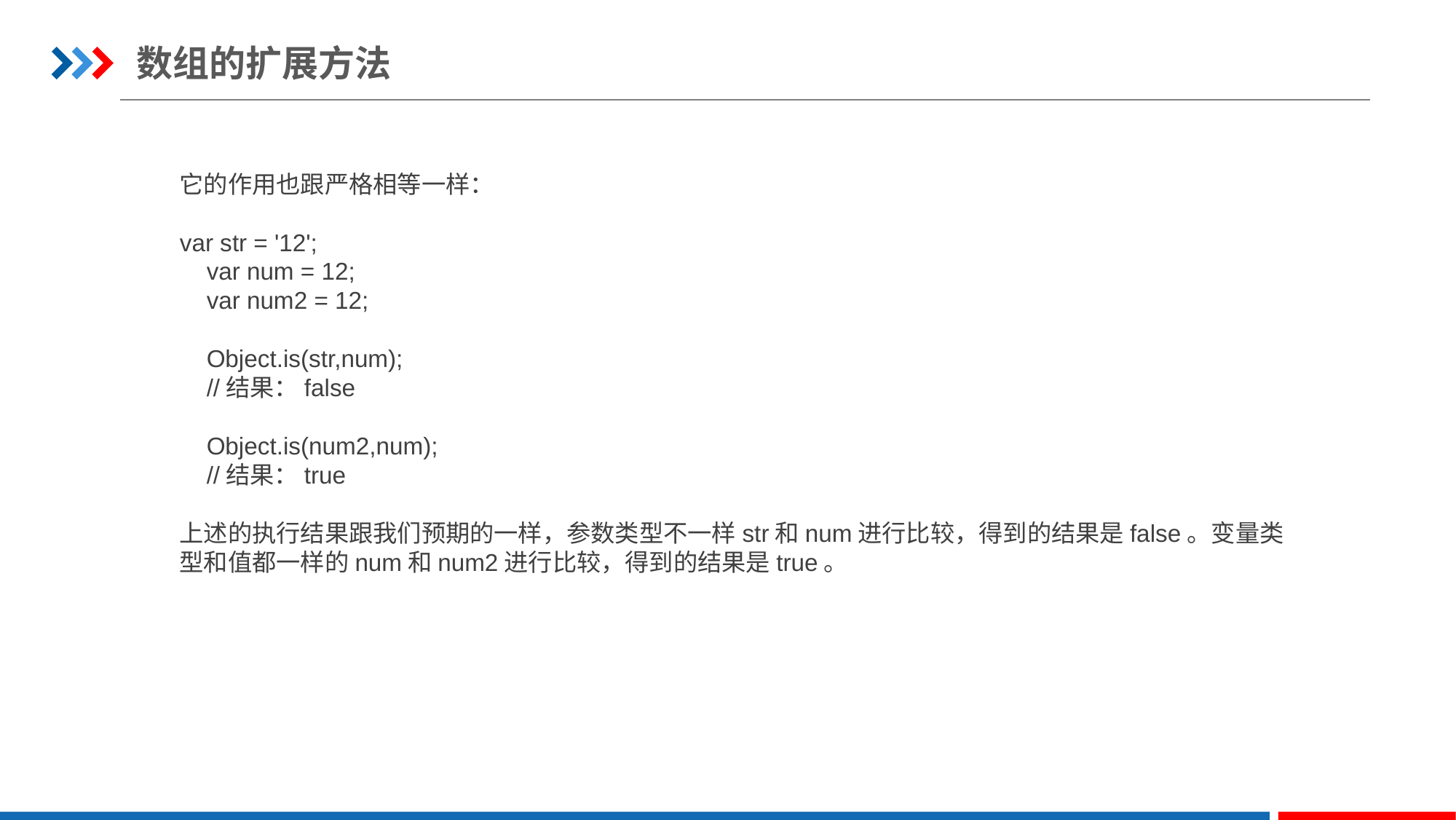

数组的扩展方法
它的作用也跟严格相等一样：

var str = '12';
    var num = 12;
    var num2 = 12;

    Object.is(str,num);
    //结果：false

    Object.is(num2,num);
    //结果：true

上述的执行结果跟我们预期的一样，参数类型不一样str和num进行比较，得到的结果是false。变量类型和值都一样的num和num2进行比较，得到的结果是true。